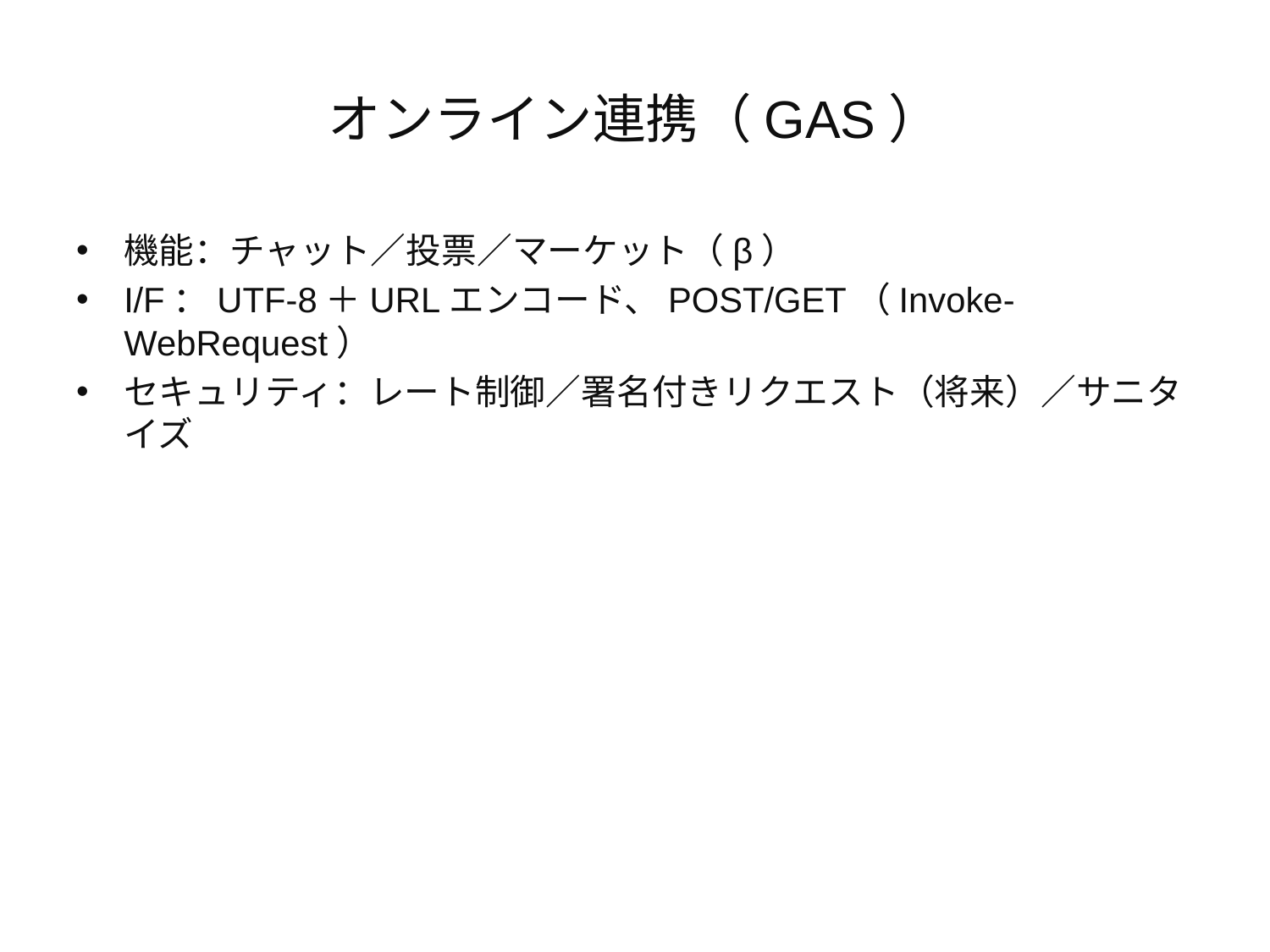

# オンライン連携（GAS）
機能：チャット／投票／マーケット（β）
I/F：UTF-8＋URLエンコード、POST/GET（Invoke-WebRequest）
セキュリティ：レート制御／署名付きリクエスト（将来）／サニタイズ